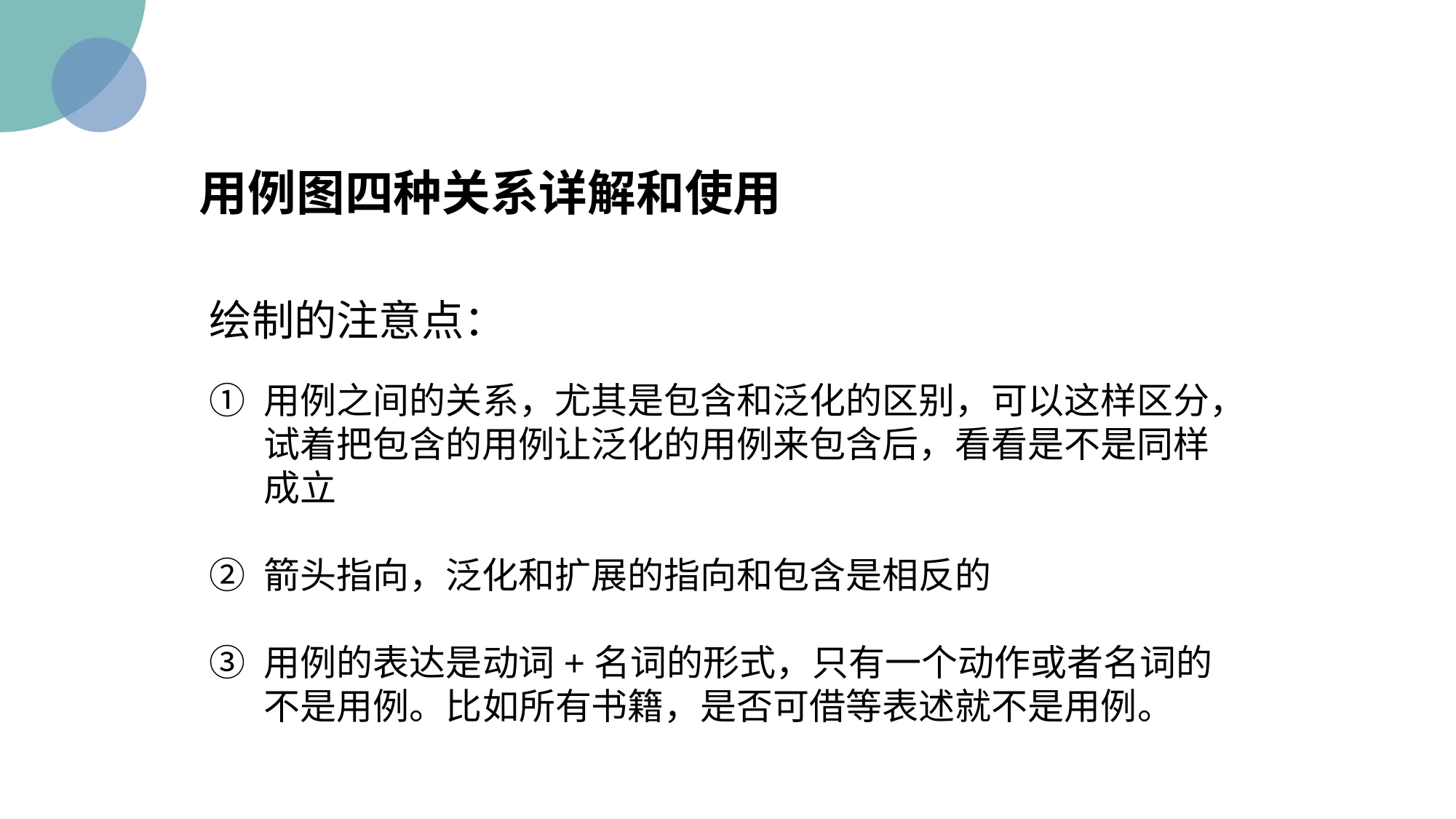

用例图四种关系详解和使用
绘制的注意点：

用例之间的关系，尤其是包含和泛化的区别，可以这样区分，试着把包含的用例让泛化的用例来包含后，看看是不是同样成立

箭头指向，泛化和扩展的指向和包含是相反的

用例的表达是动词+名词的形式，只有一个动作或者名词的不是用例。比如所有书籍，是否可借等表述就不是用例。